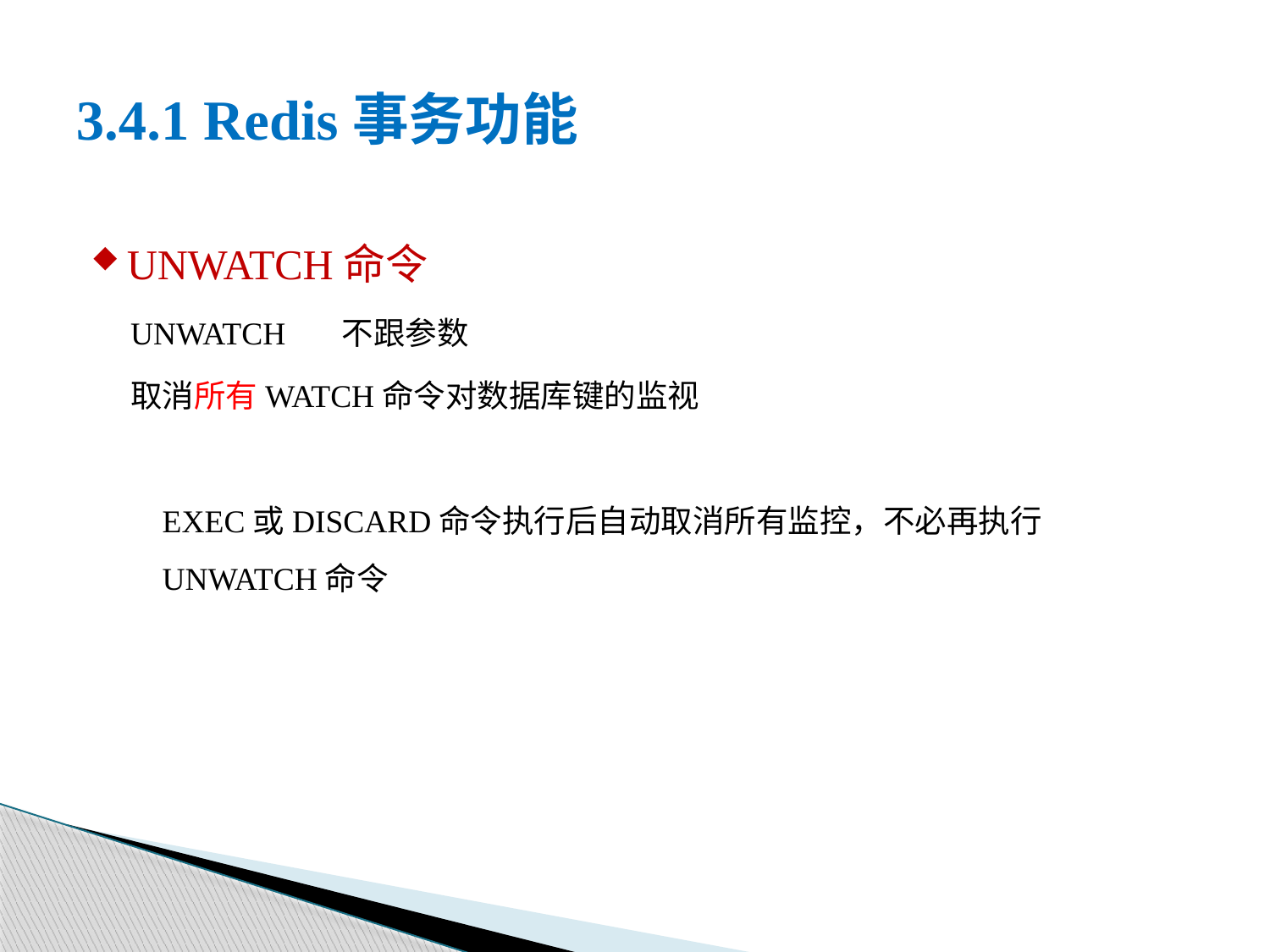

# 3.4.1 Redis事务功能
UNWATCH命令
UNWATCH      不跟参数
取消所有WATCH命令对数据库键的监视

EXEC或DISCARD命令执行后自动取消所有监控，不必再执行UNWATCH命令